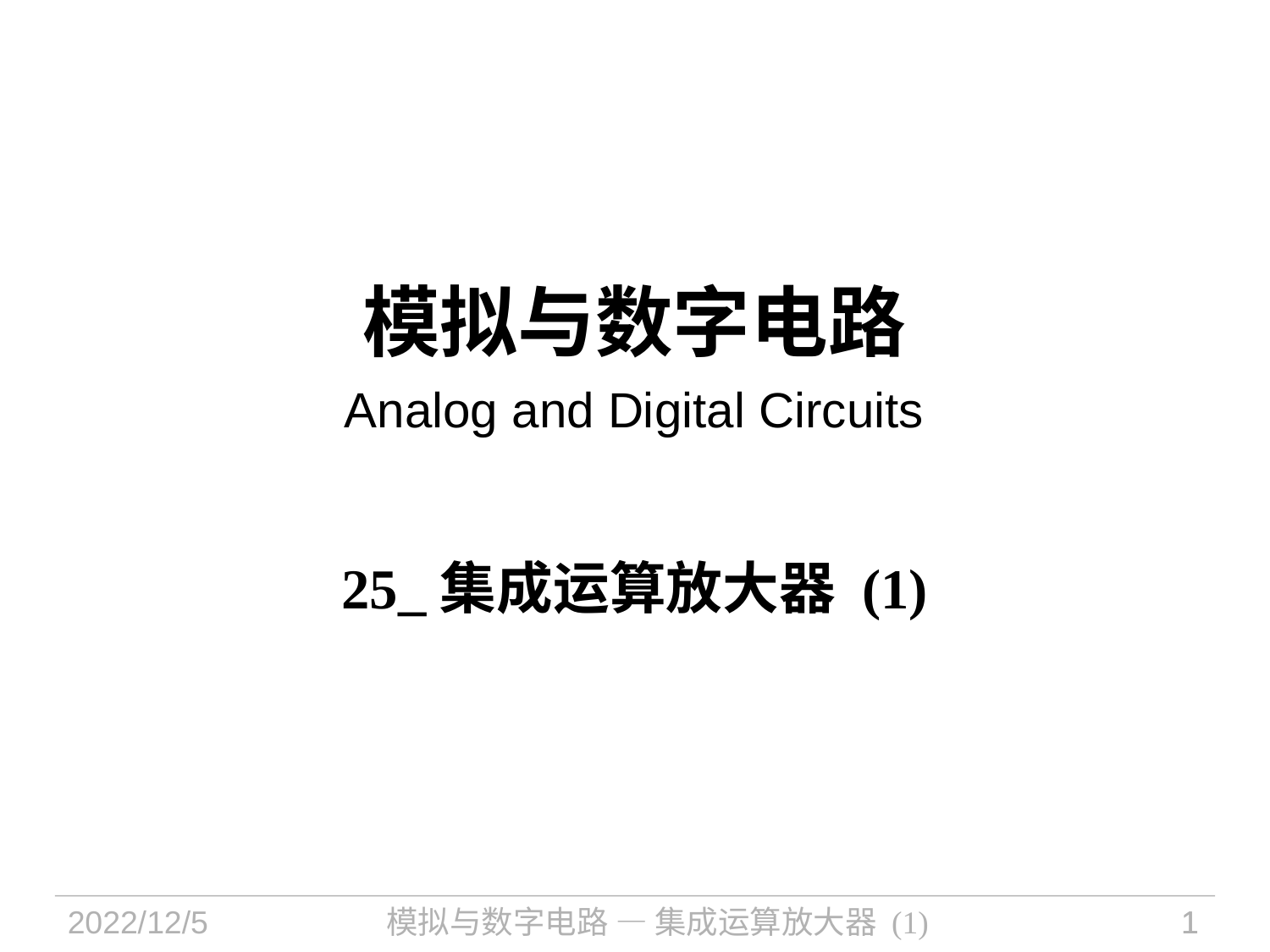

# 模拟与数字电路 Analog and Digital Circuits
25_集成运算放大器 (1)
2022/12/5
模拟与数字电路 — 集成运算放大器 (1)
1
1